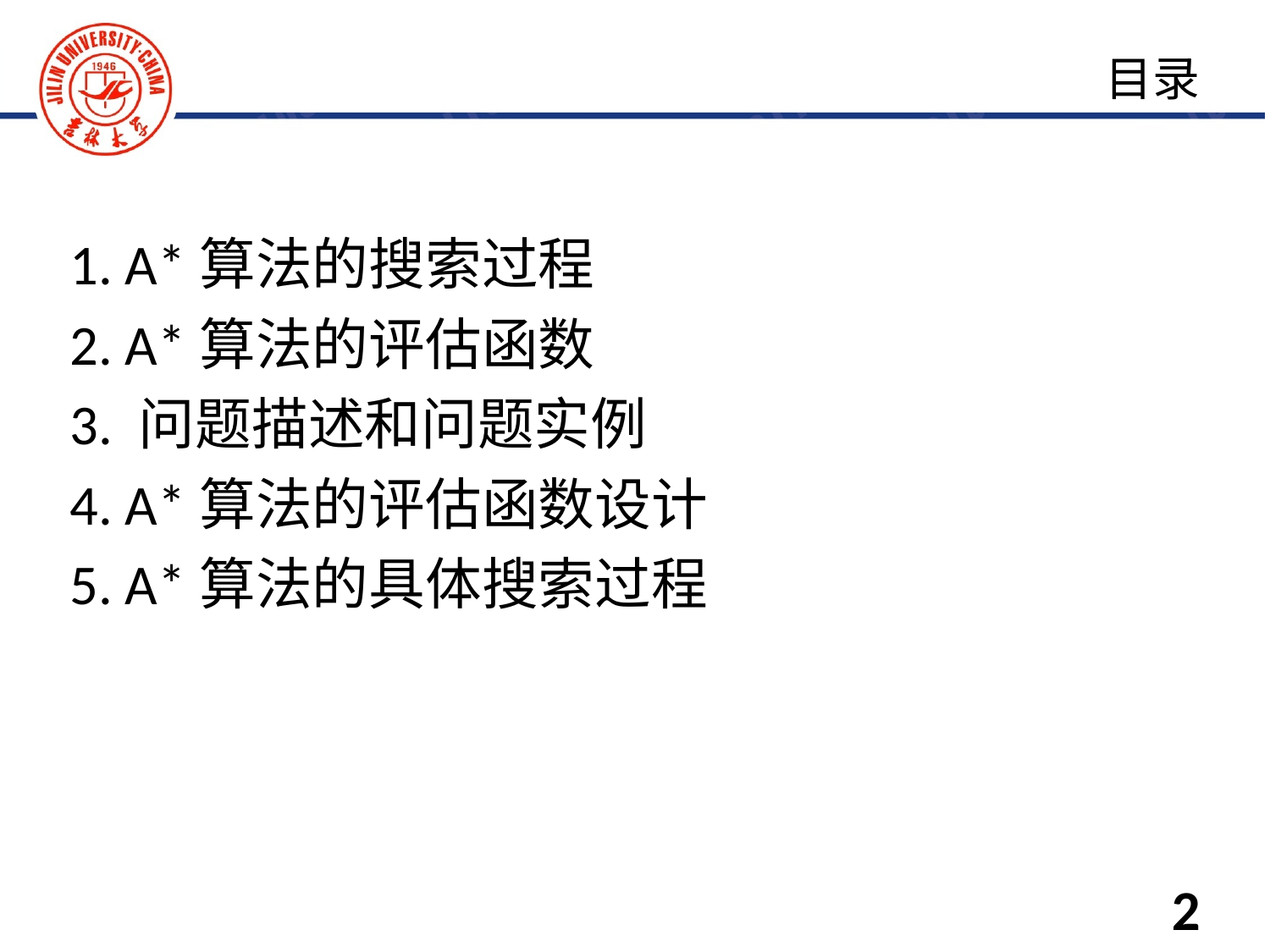

1. A*算法的搜索过程
2. A*算法的评估函数
3. 问题描述和问题实例
4. A*算法的评估函数设计
5. A*算法的具体搜索过程
目录
2